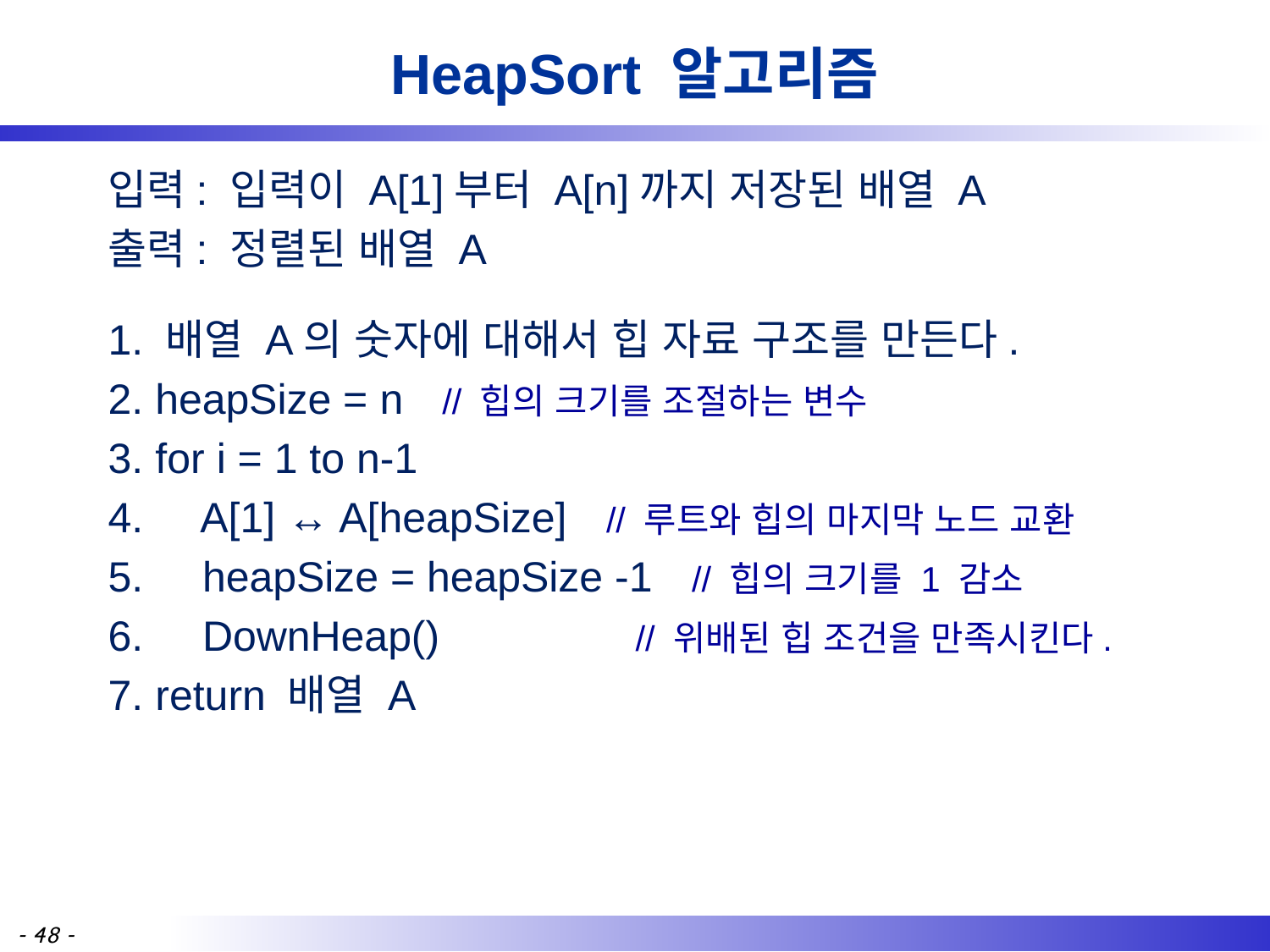

# HeapSort 알고리즘
입력: 입력이 A[1]부터 A[n]까지 저장된 배열 A
출력: 정렬된 배열 A
1. 배열 A의 숫자에 대해서 힙 자료 구조를 만든다.
2. heapSize = n    // 힙의 크기를 조절하는 변수
3. for i = 1 to n-1
4.     A[1] ↔ A[heapSize]    // 루트와 힙의 마지막 노드 교환
5.     heapSize = heapSize -1    // 힙의 크기를 1 감소
6.     DownHeap()		  // 위배된 힙 조건을 만족시킨다.
7. return 배열 A
- 48 -